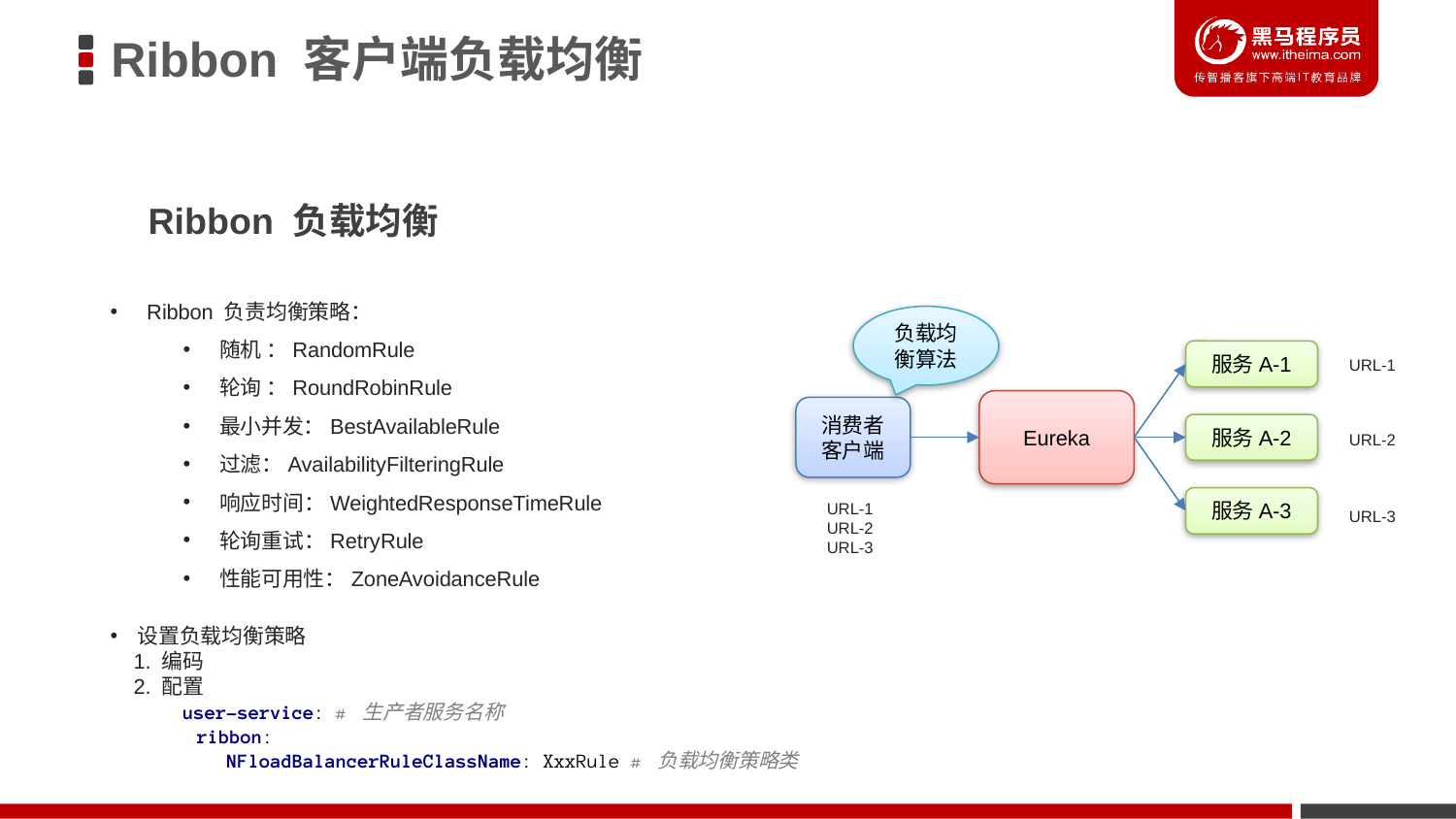

Ribbon 客户端负载均衡
Ribbon 负载均衡
Ribbon 负责均衡策略：
随机 ：RandomRule
轮询 ：RoundRobinRule
最小并发：BestAvailableRule
过滤：AvailabilityFilteringRule
响应时间：WeightedResponseTimeRule
轮询重试：RetryRule
性能可用性：ZoneAvoidanceRule
负载均衡算法
服务A-1
URL-1
Eureka
消费者
客户端
服务A-2
URL-2
服务A-3
URL-1
URL-2
URL-3
URL-3
设置负载均衡策略
    1. 编码
    2. 配置
user-service: # 生产者服务名称
  ribbon:
    NFloadBalancerRuleClassName: XxxRule # 负载均衡策略类